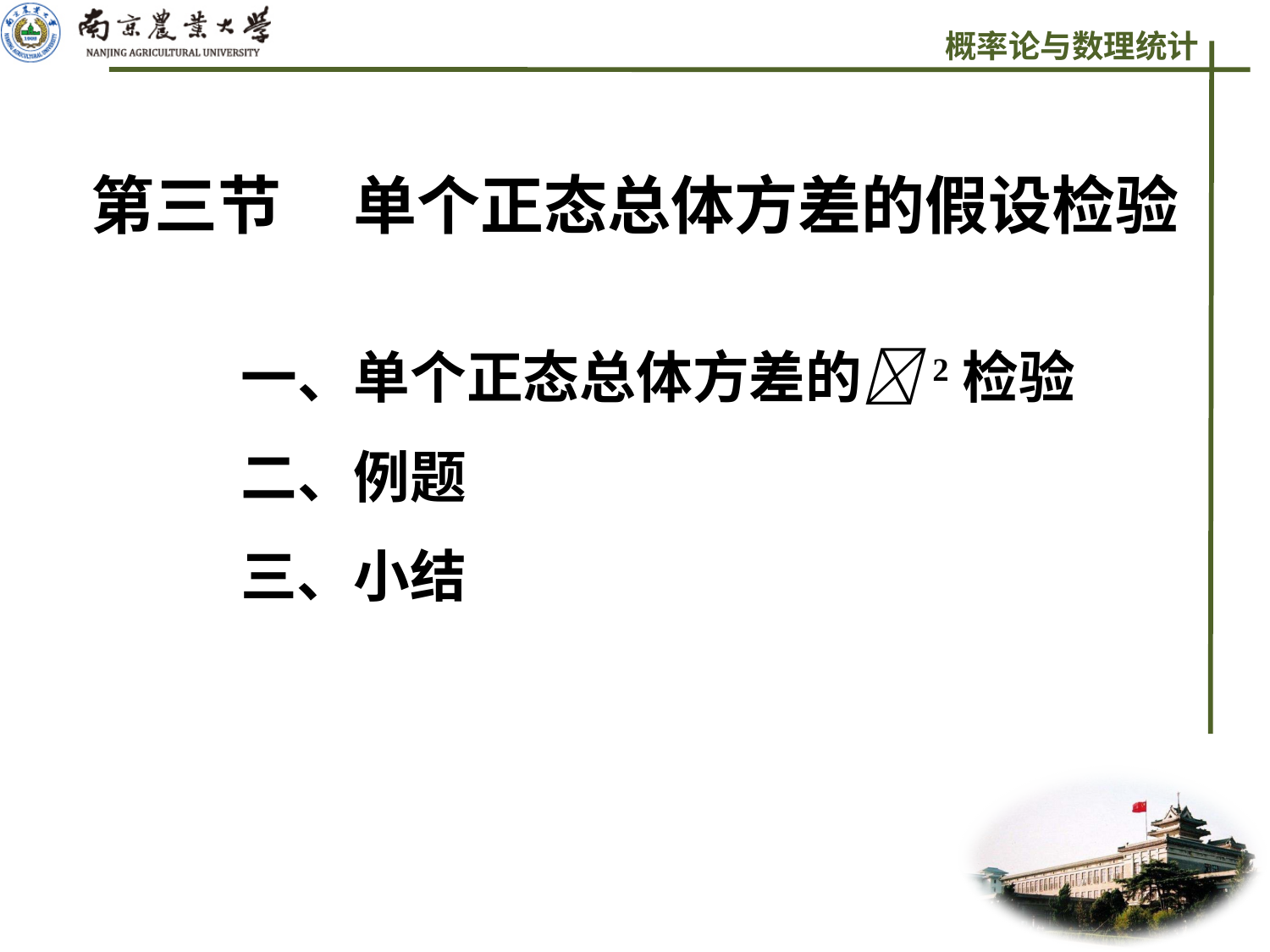

# 第三节     单个正态总体方差的假设检验
一、单个正态总体方差的χ2检验
二、例题
三、小结